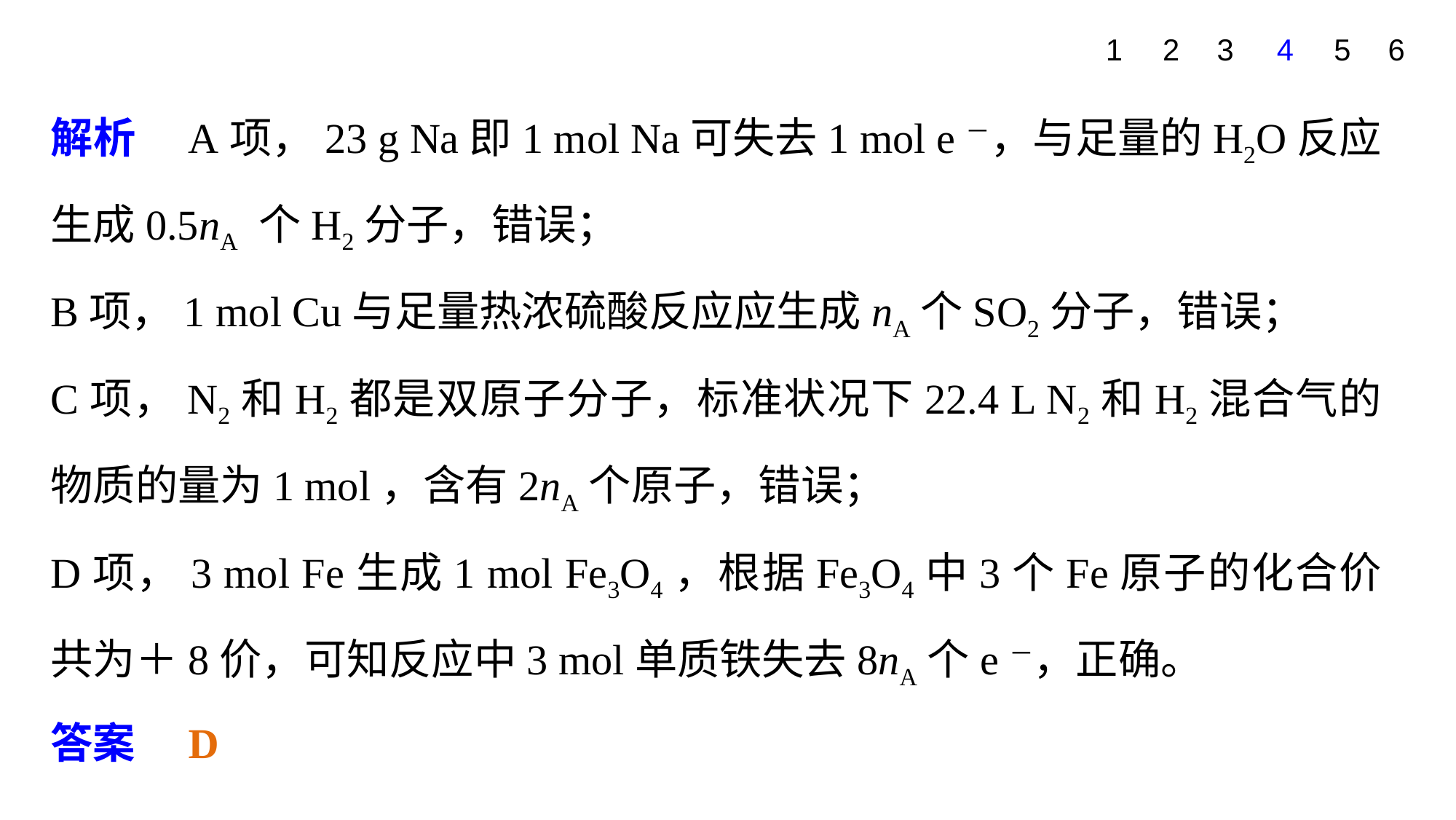

1
2
3
4
5
6
解析　A项，23 g Na即1 mol Na可失去1 mol e－，与足量的H2O反应生成0.5nA 个H2分子，错误；
B项，1 mol Cu与足量热浓硫酸反应应生成nA个SO2分子，错误；
C项，N2和H2都是双原子分子，标准状况下22.4 L N2和H2混合气的物质的量为1 mol，含有2nA个原子，错误；
D项，3 mol Fe生成1 mol Fe3O4，根据Fe3O4中3个Fe原子的化合价共为＋8价，可知反应中3 mol单质铁失去8nA个e－，正确。
答案　D